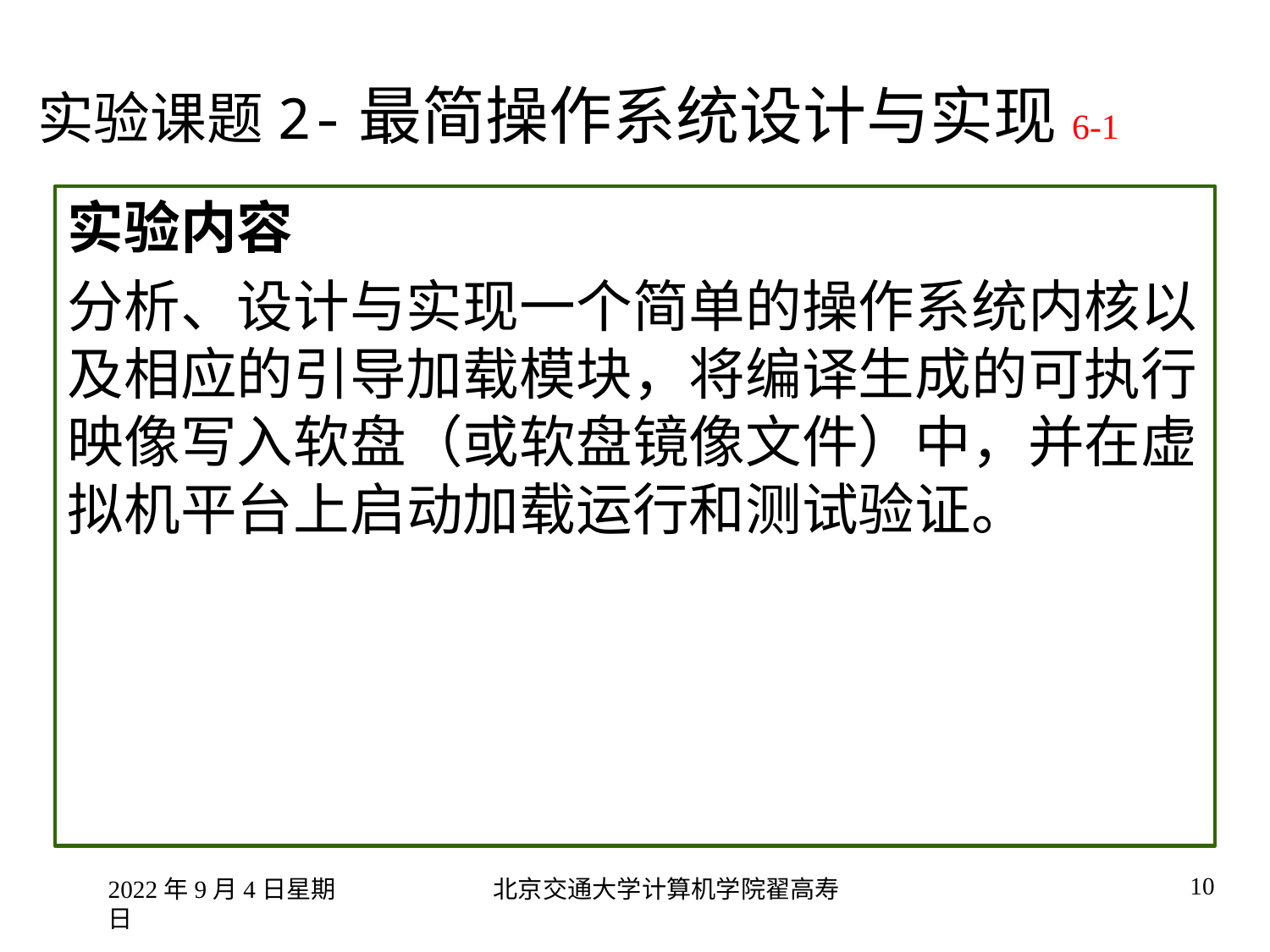

# 实验课题2-最简操作系统设计与实现6-1
实验内容
分析、设计与实现一个简单的操作系统内核以及相应的引导加载模块，将编译生成的可执行映像写入软盘（或软盘镜像文件）中，并在虚拟机平台上启动加载运行和测试验证。
2022年9月4日星期日
北京交通大学计算机学院翟高寿
10